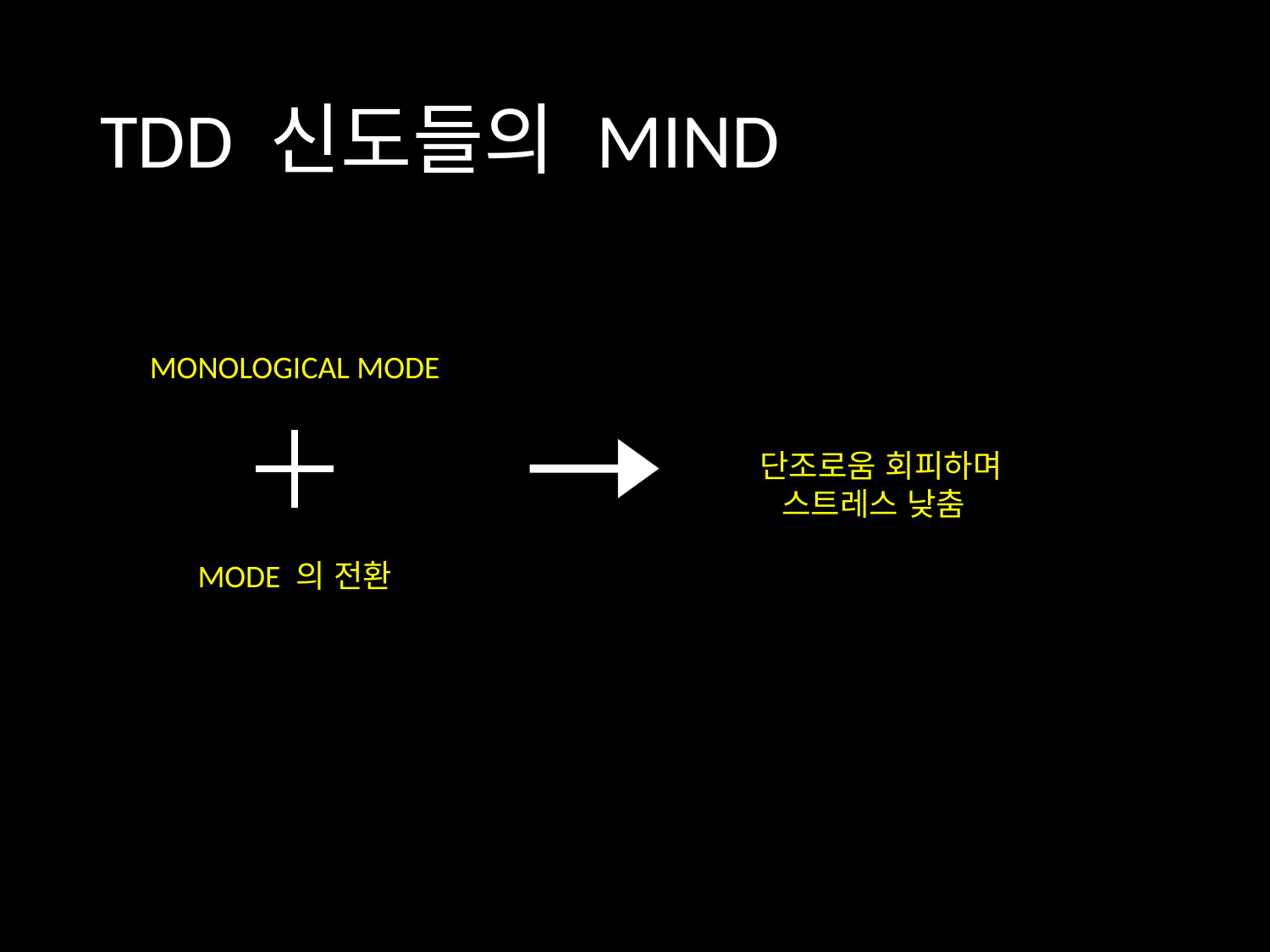

# TDD 신도들의 MIND
MONOLOGICAL MODE

 단조로움 회피하며 스트레스 낮춤

MODE 의 전환